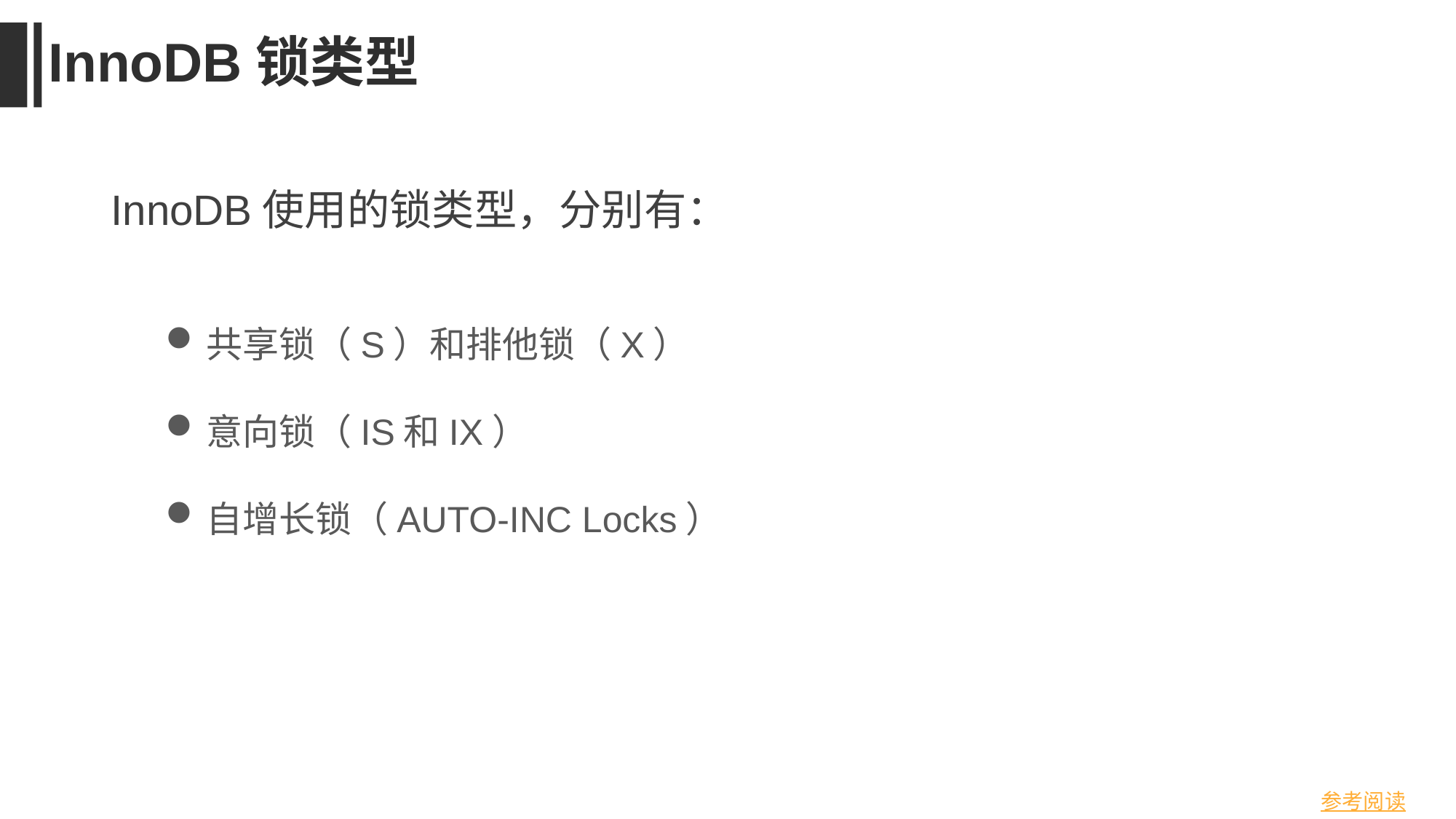

InnoDB锁类型
InnoDB使用的锁类型，分别有：

共享锁（S）和排他锁（X）
意向锁（IS和IX）
自增长锁（AUTO-INC Locks）

参考阅读